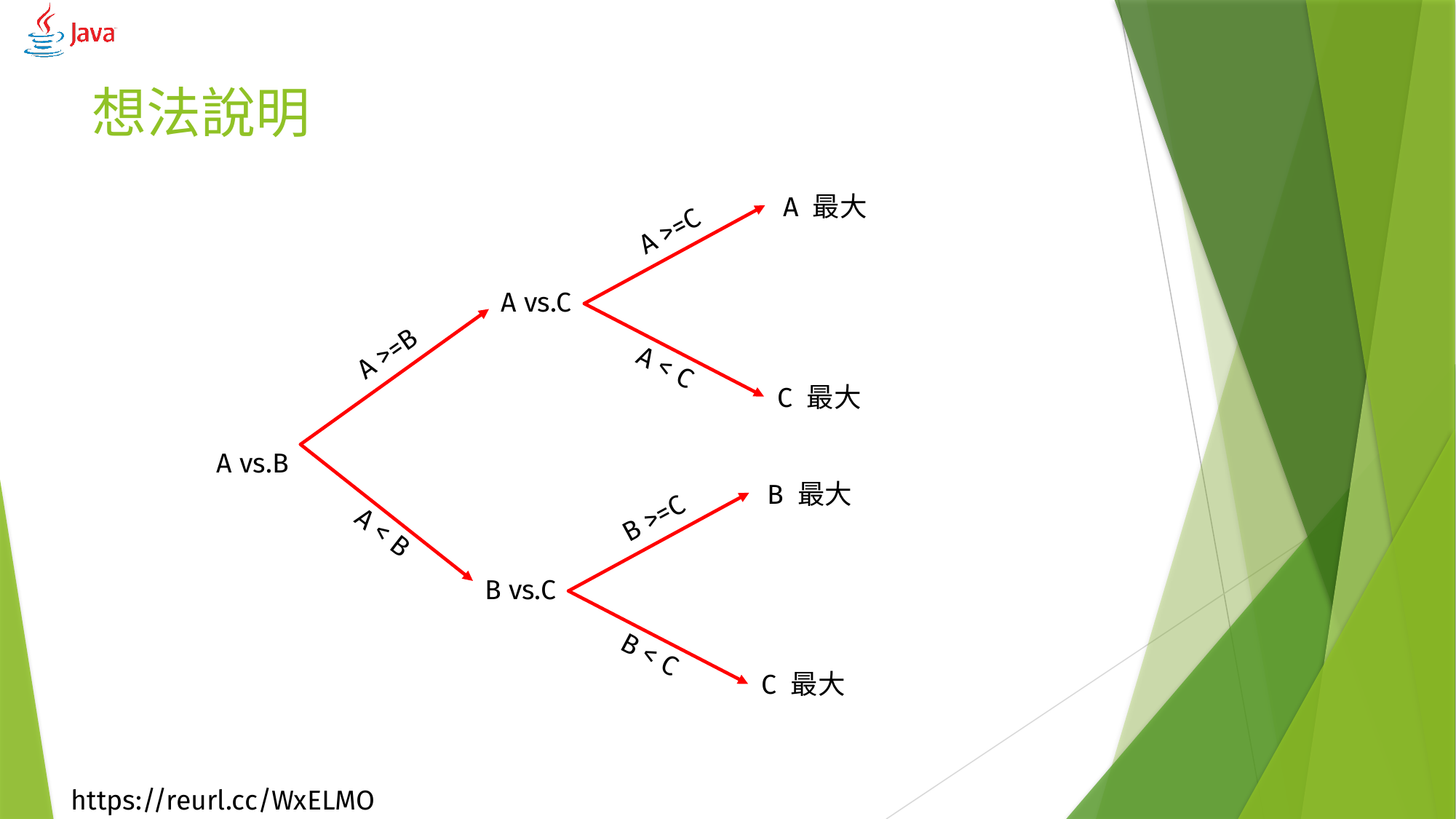

# 想法說明
A 最大
A >=C
A vs.C
A >=B
A < C
C 最大
A vs.B
B 最大
B >=C
A < B
B vs.C
B < C
C 最大